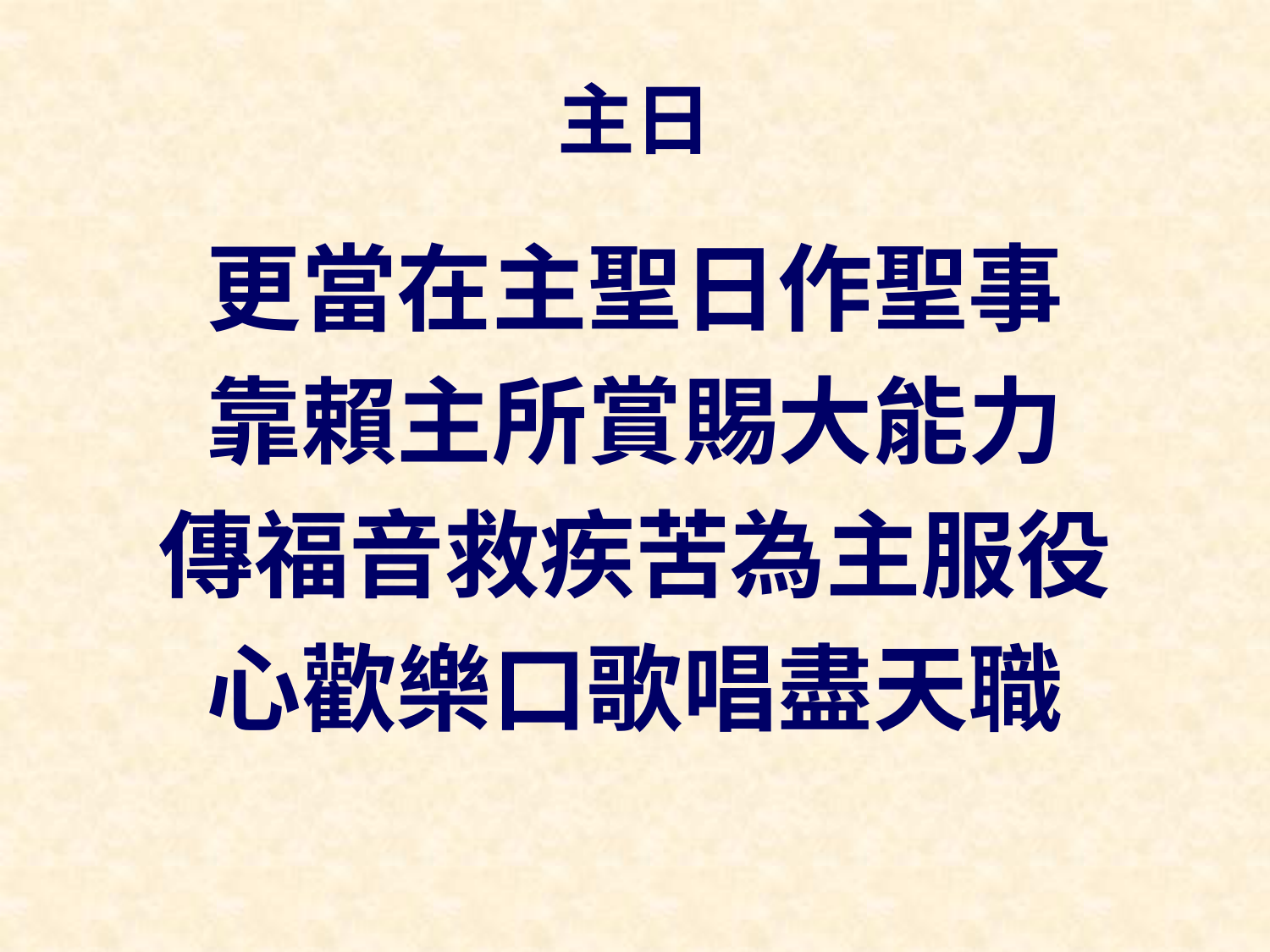

# 主日
更當在主聖日作聖事
靠賴主所賞賜大能力
傳福音救疾苦為主服役
心歡樂口歌唱盡天職